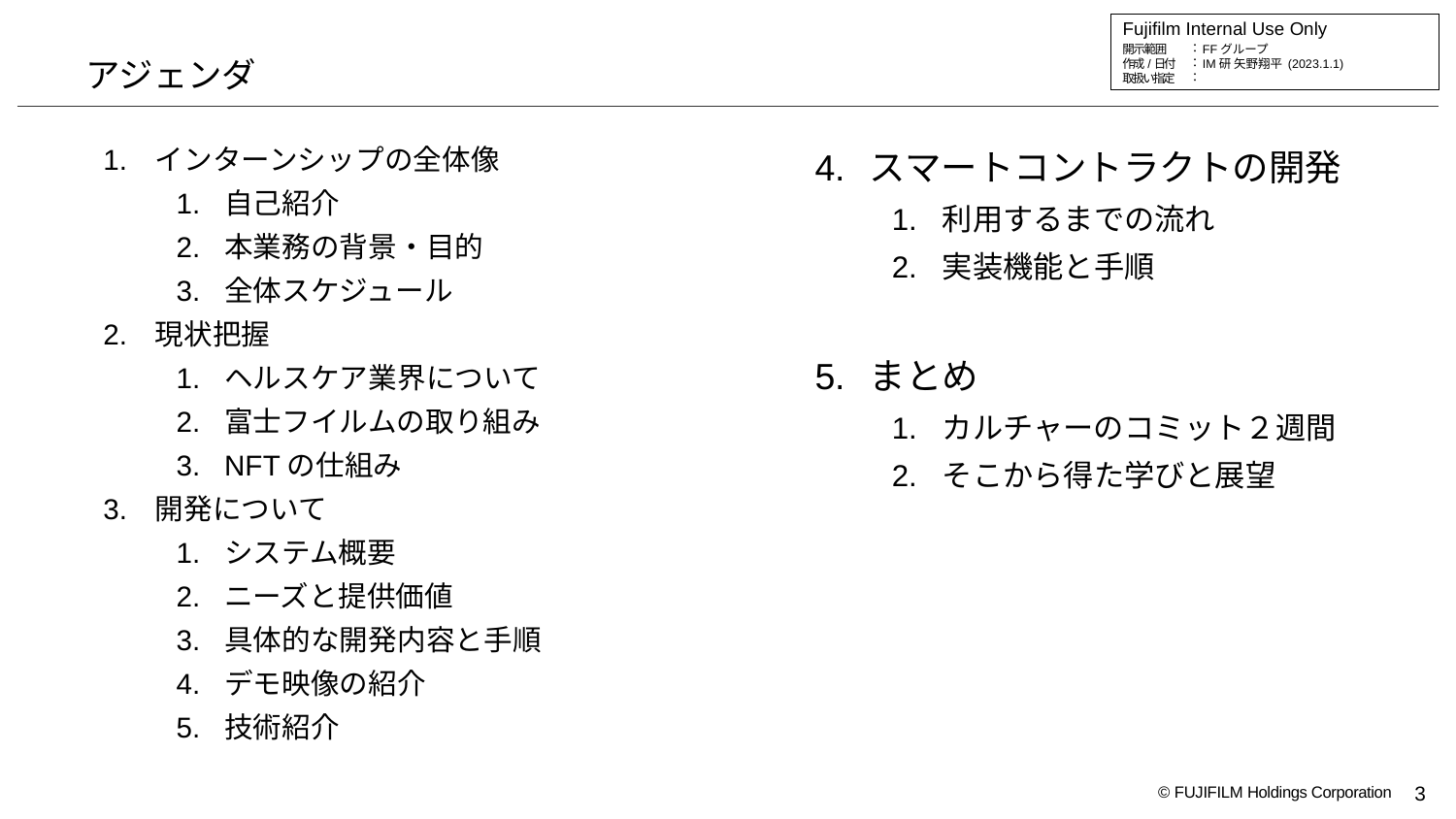

# アジェンダ
スマートコントラクトの開発
利用するまでの流れ
実装機能と手順

まとめ
カルチャーのコミット２週間
そこから得た学びと展望

インターンシップの全体像
自己紹介
本業務の背景・目的
全体スケジュール
現状把握
ヘルスケア業界について
富士フイルムの取り組み
NFTの仕組み
開発について
システム概要
ニーズと提供価値
具体的な開発内容と手順
デモ映像の紹介
技術紹介
3